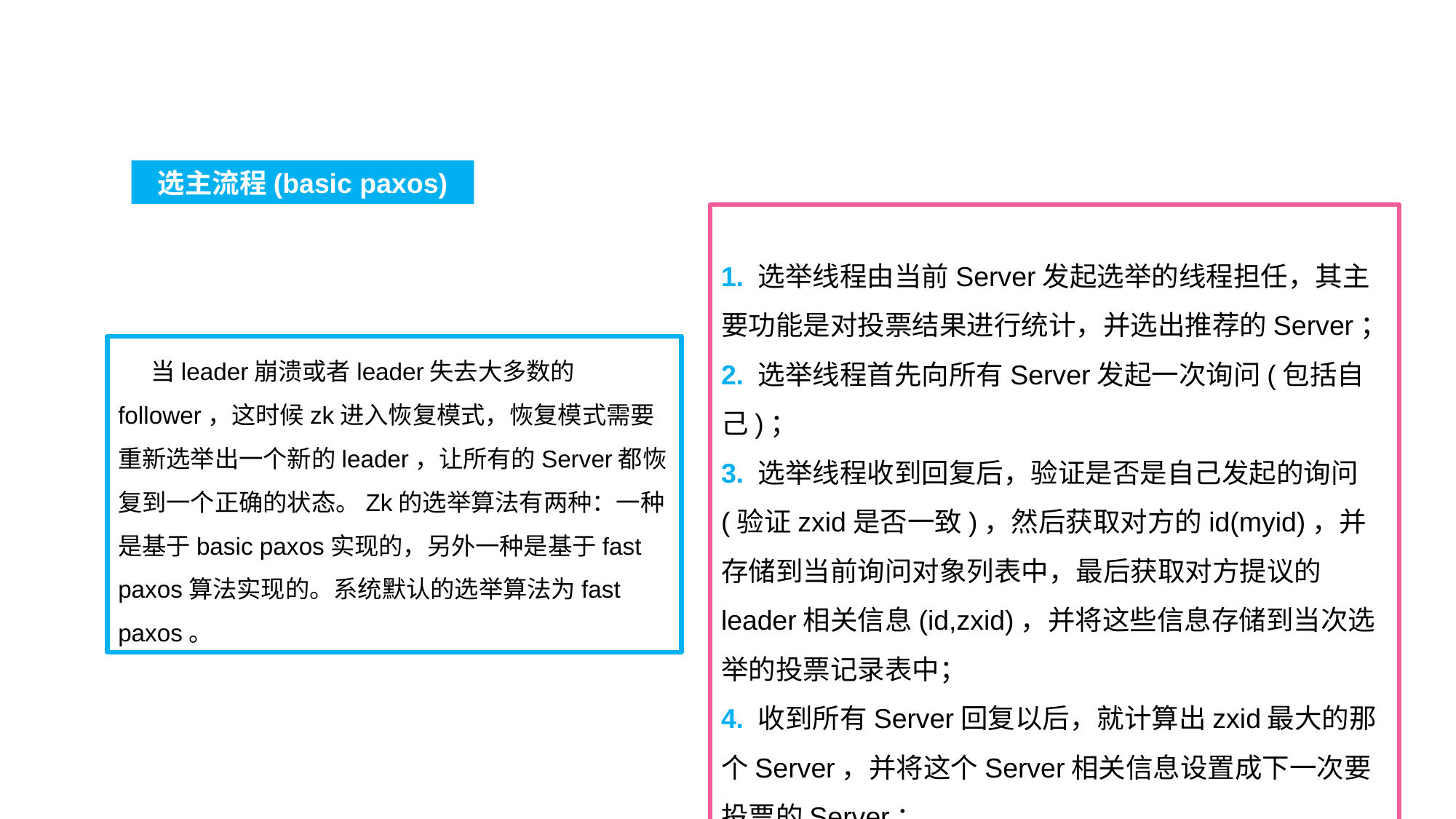

选主流程(basic paxos)
选主流程(basic paxos)

1. 选举线程由当前Server发起选举的线程担任，其主要功能是对投票结果进行统计，并选出推荐的Server；
2. 选举线程首先向所有Server发起一次询问(包括自己)；
3. 选举线程收到回复后，验证是否是自己发起的询问(验证zxid是否一致)，然后获取对方的id(myid)，并存储到当前询问对象列表中，最后获取对方提议的leader相关信息(id,zxid)，并将这些信息存储到当次选举的投票记录表中；
4. 收到所有Server回复以后，就计算出zxid最大的那个Server，并将这个Server相关信息设置成下一次要投票的Server；
     当leader崩溃或者leader失去大多数的follower，这时候zk进入恢复模式，恢复模式需要重新选举出一个新的leader，让所有的Server都恢复到一个正确的状态。Zk的选举算法有两种：一种是基于basic paxos实现的，另外一种是基于fast paxos算法实现的。系统默认的选举算法为fast paxos。